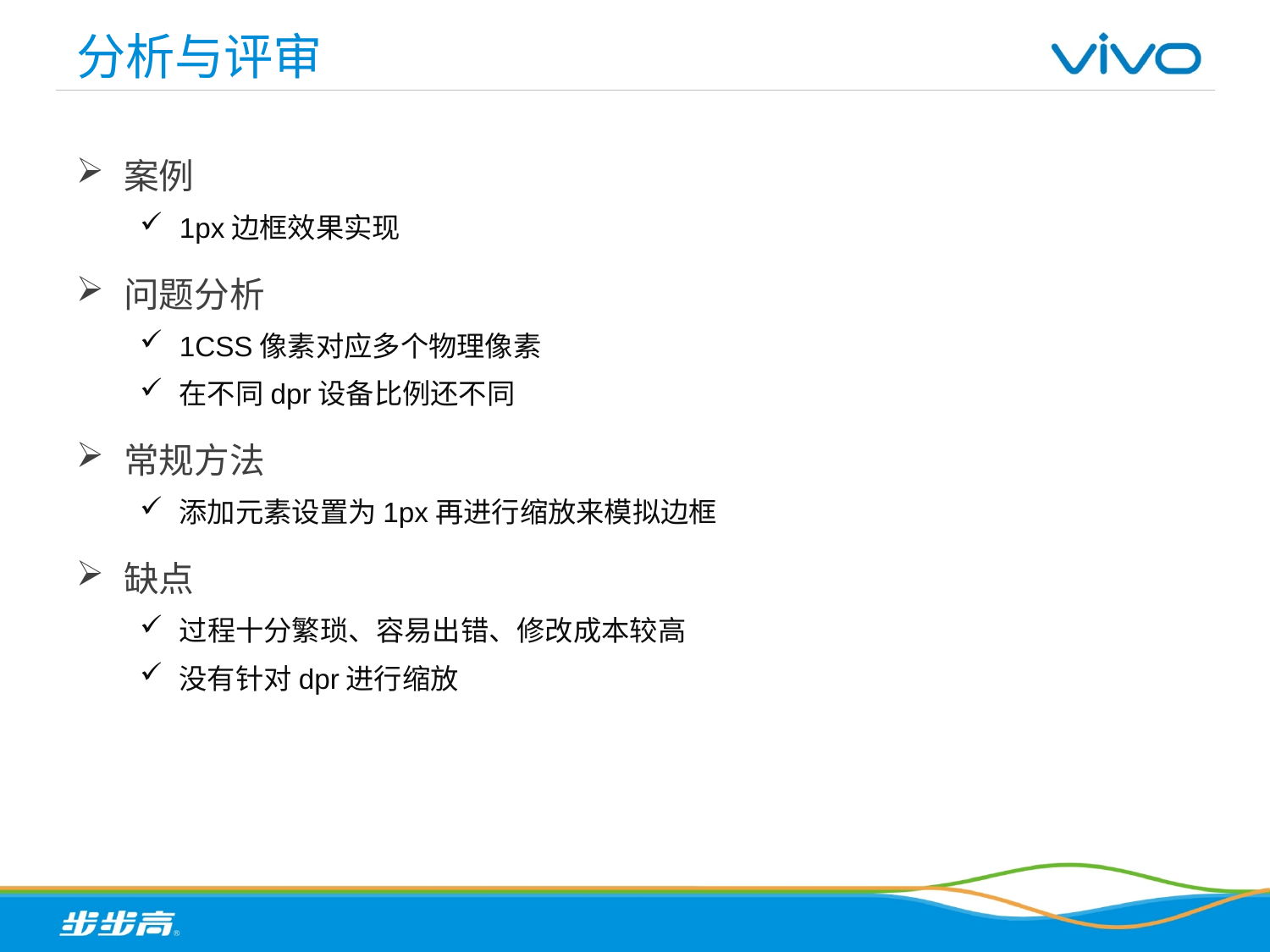

# 分析与评审
案例
1px边框效果实现
问题分析
1CSS像素对应多个物理像素
在不同dpr设备比例还不同
常规方法
添加元素设置为1px再进行缩放来模拟边框
缺点
过程十分繁琐、容易出错、修改成本较高
没有针对dpr进行缩放